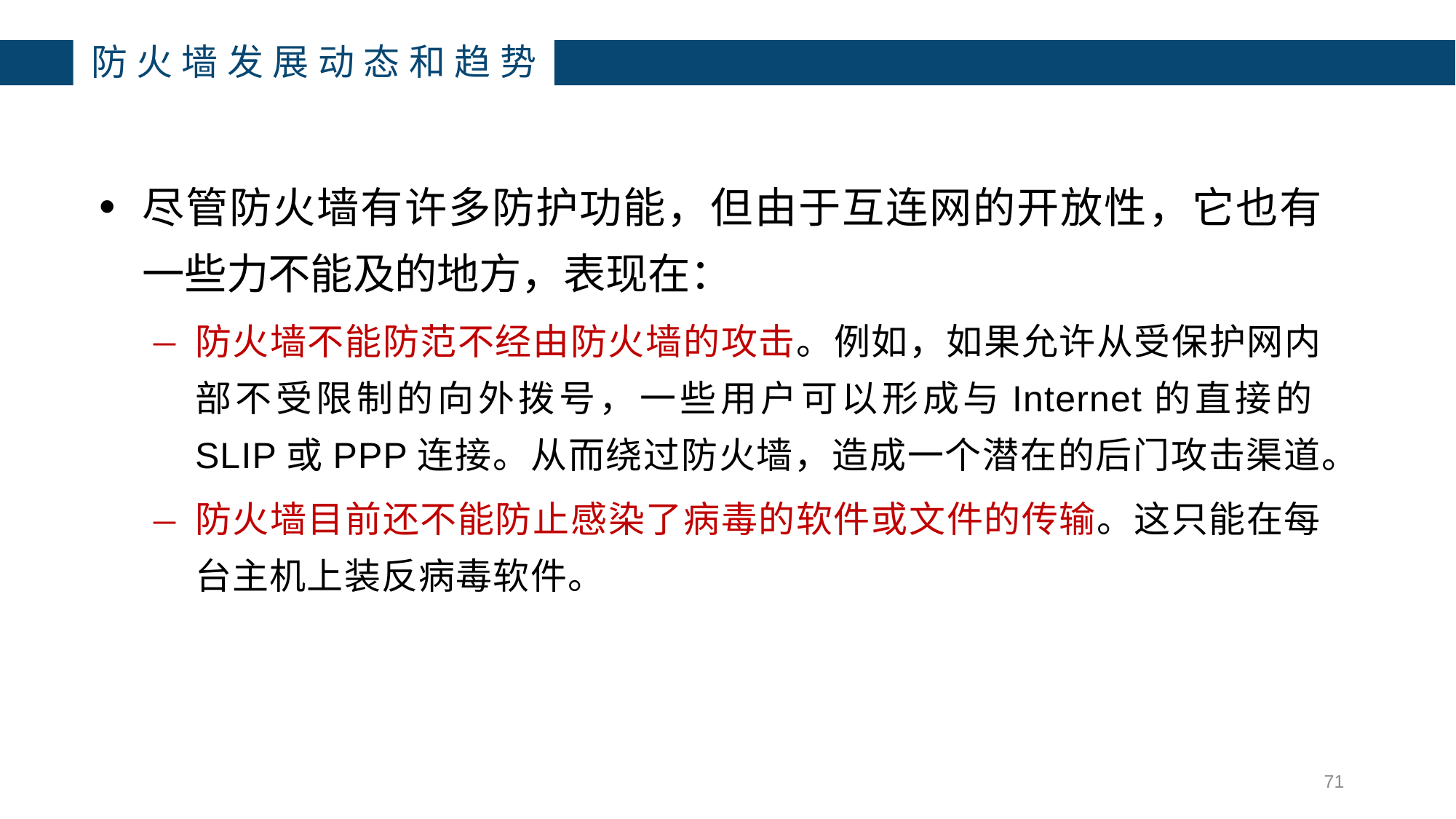

防火墙发展动态和趋势

尽管防火墙有许多防护功能，但由于互连网的开放性，它也有一些力不能及的地方，表现在：
防火墙不能防范不经由防火墙的攻击。例如，如果允许从受保护网内部不受限制的向外拨号，一些用户可以形成与Internet的直接的SLIP或PPP连接。从而绕过防火墙，造成一个潜在的后门攻击渠道。
防火墙目前还不能防止感染了病毒的软件或文件的传输。这只能在每台主机上装反病毒软件。
71